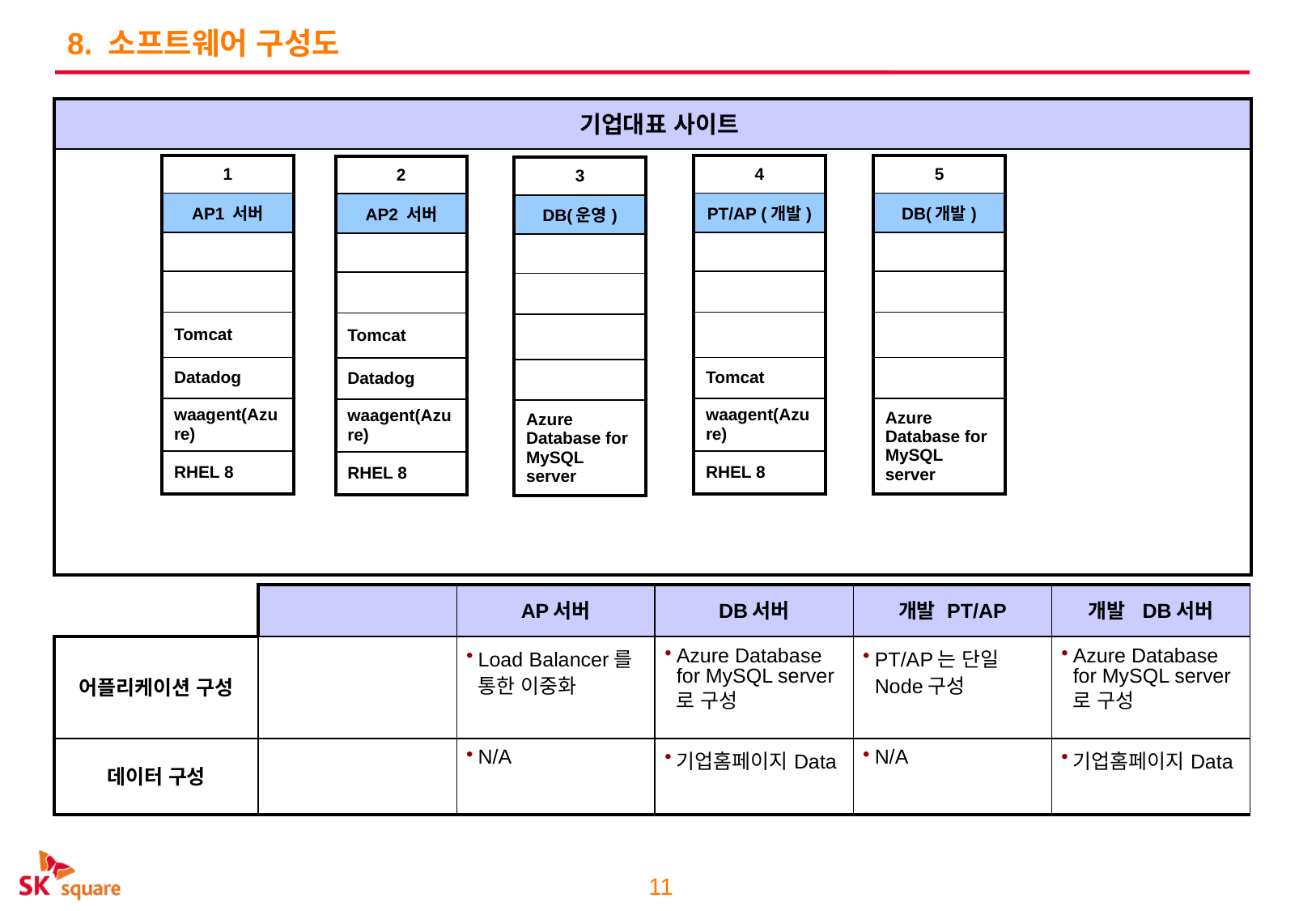

# 8. 소프트웨어 구성도
| 기업대표 사이트 |
| --- |
|  |
| 1 |
| --- |
| AP1 서버 |
|  |
|  |
| Tomcat |
| Datadog |
| waagent(Azure) |
| RHEL 8 |
| 4 |
| --- |
| PT/AP (개발) |
|  |
|  |
|  |
| Tomcat |
| waagent(Azure) |
| RHEL 8 |
| 5 |
| --- |
| DB(개발) |
|  |
|  |
|  |
|  |
| Azure Database for MySQL server |
| 2 |
| --- |
| AP2 서버 |
|  |
|  |
| Tomcat |
| Datadog |
| waagent(Azure) |
| RHEL 8 |
| 3 |
| --- |
| DB(운영) |
|  |
|  |
|  |
|  |
| Azure Database for MySQL server |
|  |  | AP서버 | DB서버 | 개발 PT/AP | 개발 DB서버 |
| --- | --- | --- | --- | --- | --- |
| 어플리케이션 구성 |  | Load Balancer를 통한 이중화 | Azure Database for MySQL server로 구성 | PT/AP는 단일 Node구성 | Azure Database for MySQL server로 구성 |
| 데이터 구성 |  | N/A | 기업홈페이지Data | N/A | 기업홈페이지Data |